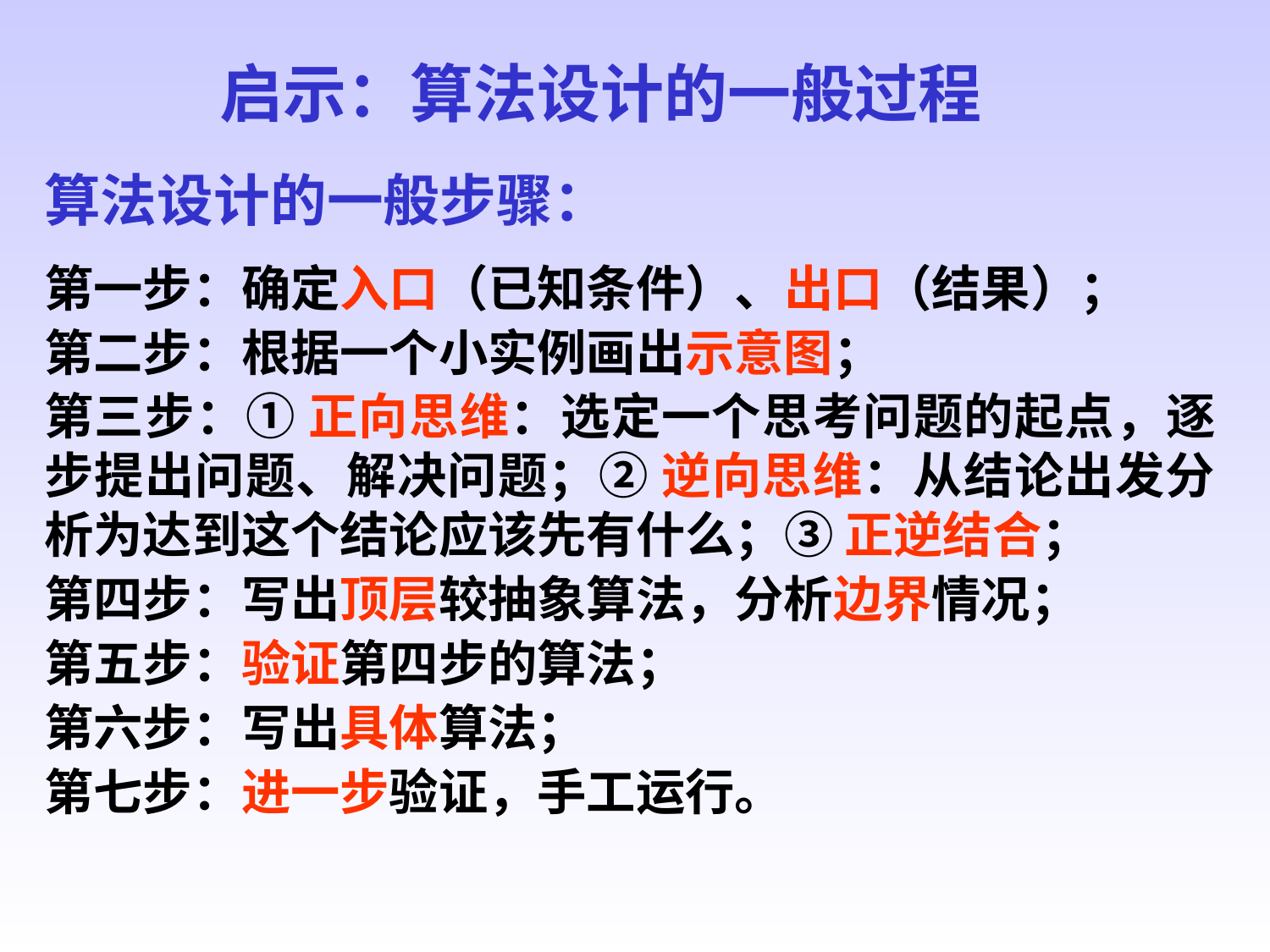

启示：算法设计的一般过程
算法设计的一般步骤：
第一步：确定入口（已知条件）、出口（结果）；
第二步：根据一个小实例画出示意图；
第三步：① 正向思维：选定一个思考问题的起点，逐步提出问题、解决问题；② 逆向思维：从结论出发分析为达到这个结论应该先有什么；③ 正逆结合；
第四步：写出顶层较抽象算法，分析边界情况；
第五步：验证第四步的算法；
第六步：写出具体算法；
第七步：进一步验证，手工运行。